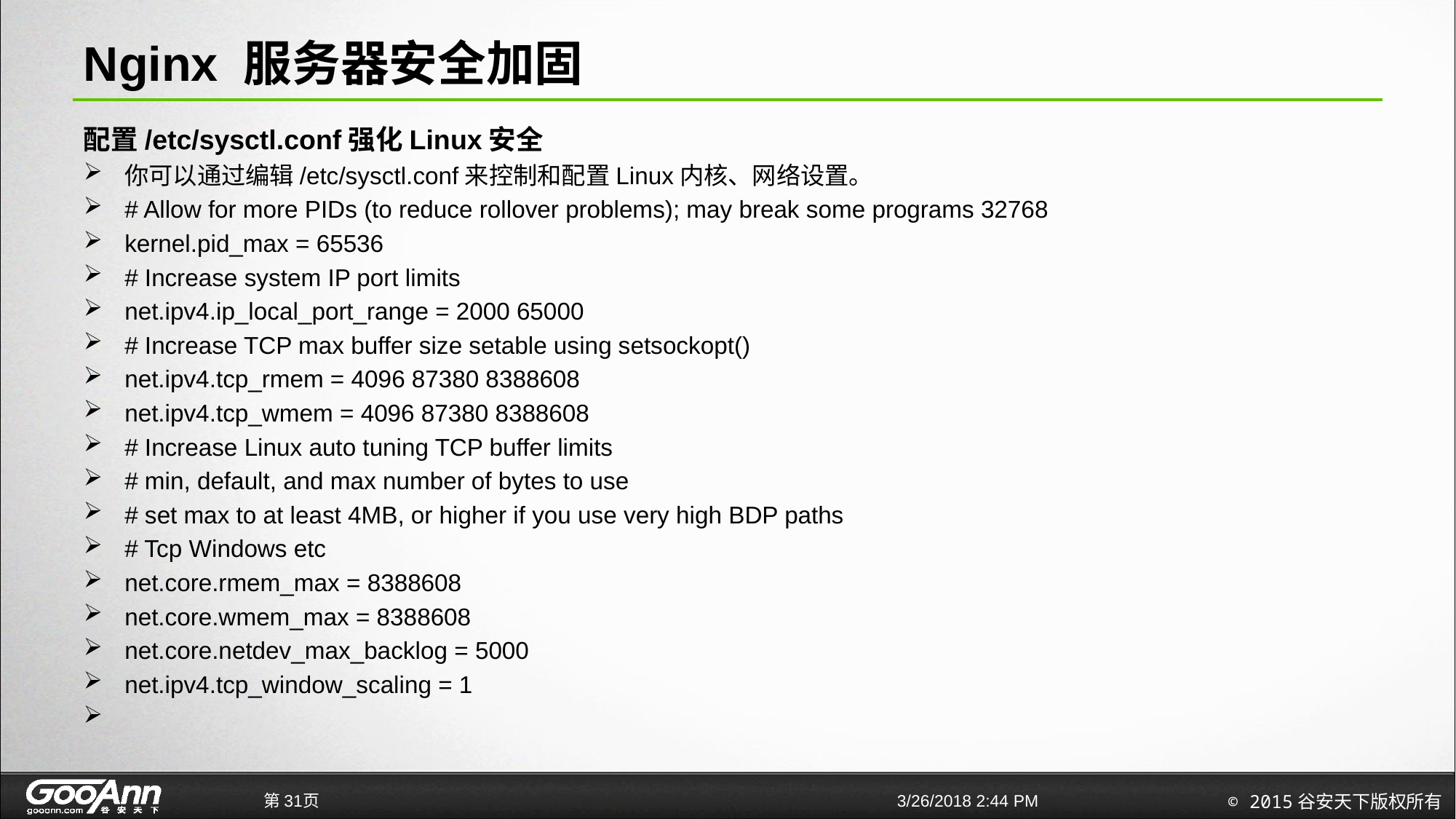

# Nginx 服务器安全加固
配置/etc/sysctl.conf强化Linux安全
你可以通过编辑/etc/sysctl.conf来控制和配置Linux内核、网络设置。
# Allow for more PIDs (to reduce rollover problems); may break some programs 32768
kernel.pid_max = 65536
# Increase system IP port limits
net.ipv4.ip_local_port_range = 2000 65000
# Increase TCP max buffer size setable using setsockopt()
net.ipv4.tcp_rmem = 4096 87380 8388608
net.ipv4.tcp_wmem = 4096 87380 8388608
# Increase Linux auto tuning TCP buffer limits
# min, default, and max number of bytes to use
# set max to at least 4MB, or higher if you use very high BDP paths
# Tcp Windows etc
net.core.rmem_max = 8388608
net.core.wmem_max = 8388608
net.core.netdev_max_backlog = 5000
net.ipv4.tcp_window_scaling = 1